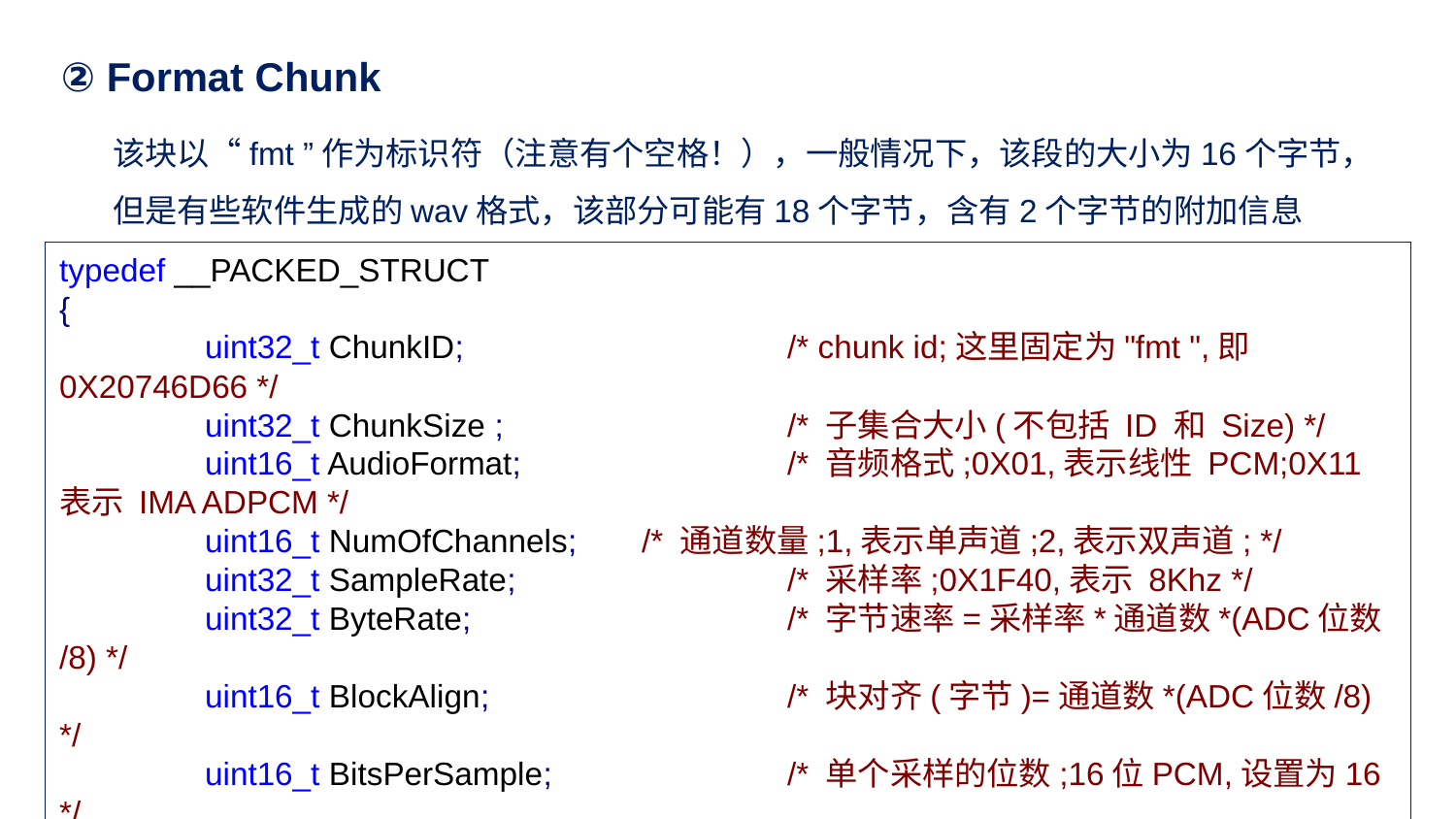

② Format Chunk
该块以“fmt ”作为标识符（注意有个空格！），一般情况下，该段的大小为16个字节，但是有些软件生成的wav格式，该部分可能有18个字节，含有2个字节的附加信息
typedef __PACKED_STRUCT
{
	uint32_t ChunkID; 			/* chunk id;这里固定为"fmt ",即 0X20746D66 */
	uint32_t ChunkSize ; 		/* 子集合大小(不包括 ID 和 Size) */
	uint16_t AudioFormat; 		/* 音频格式;0X01,表示线性 PCM;0X11 表示 IMA ADPCM */
	uint16_t NumOfChannels; 	/* 通道数量;1,表示单声道;2,表示双声道; */
	uint32_t SampleRate; 		/* 采样率;0X1F40,表示 8Khz */
	uint32_t ByteRate; 			/* 字节速率=采样率*通道数*(ADC位数/8) */
	uint16_t BlockAlign; 		/* 块对齐(字节)=通道数*(ADC位数/8) */
	uint16_t BitsPerSample; 		/* 单个采样的位数;16位PCM,设置为16 */
	// uint16_t ByteExtraData; 	/* 附加的数据字节;2 个; 线性 PCM,没有这个参数 */
	}ChunkFMT; 				/* fmt 块 */